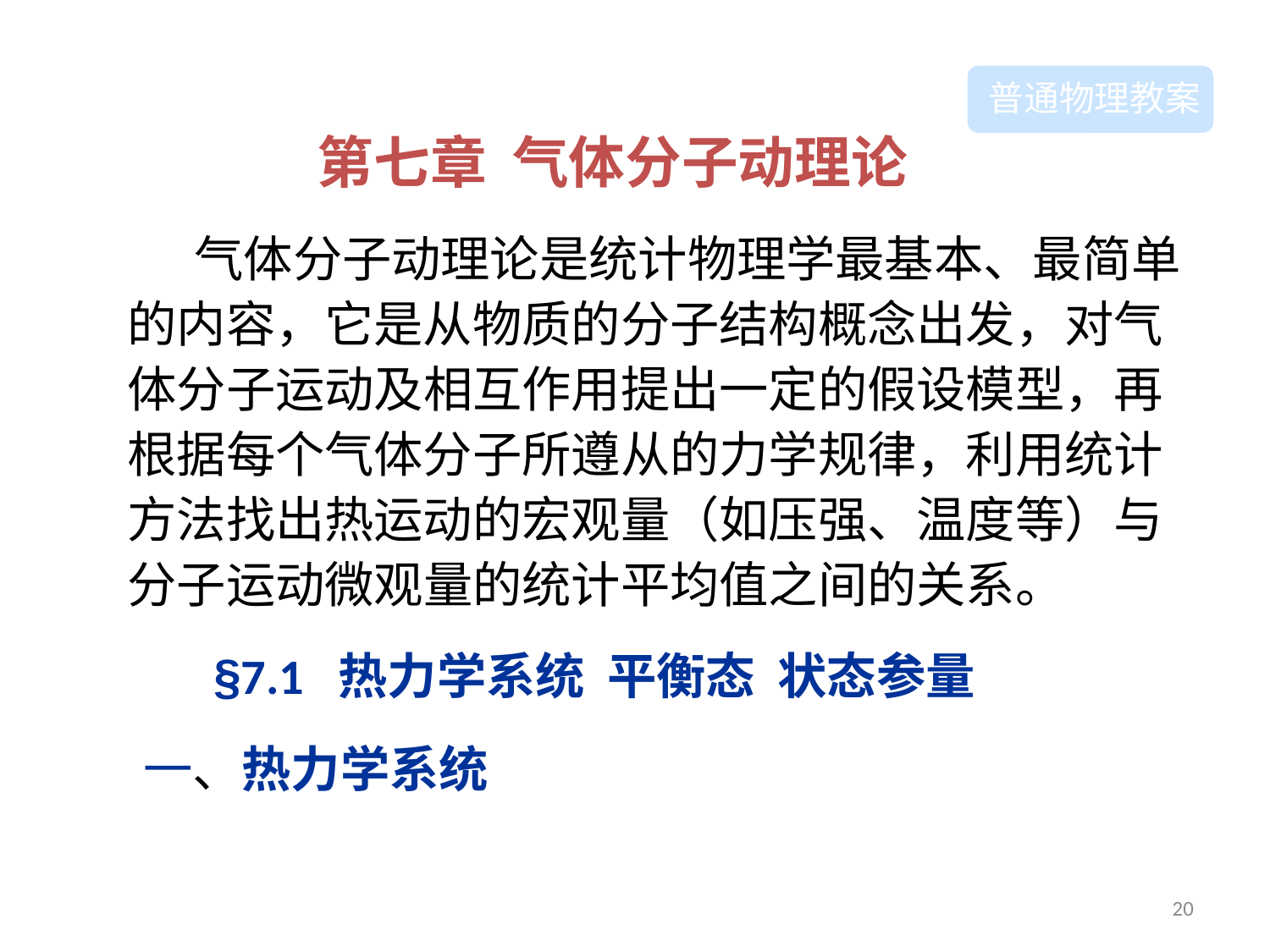

普通物理教案
第七章  气体分子动理论
     气体分子动理论是统计物理学最基本、最简单的内容，它是从物质的分子结构概念出发，对气体分子运动及相互作用提出一定的假设模型，再根据每个气体分子所遵从的力学规律，利用统计方法找出热运动的宏观量（如压强、温度等）与分子运动微观量的统计平均值之间的关系。
§7.1  热力学系统  平衡态  状态参量
一、热力学系统
20